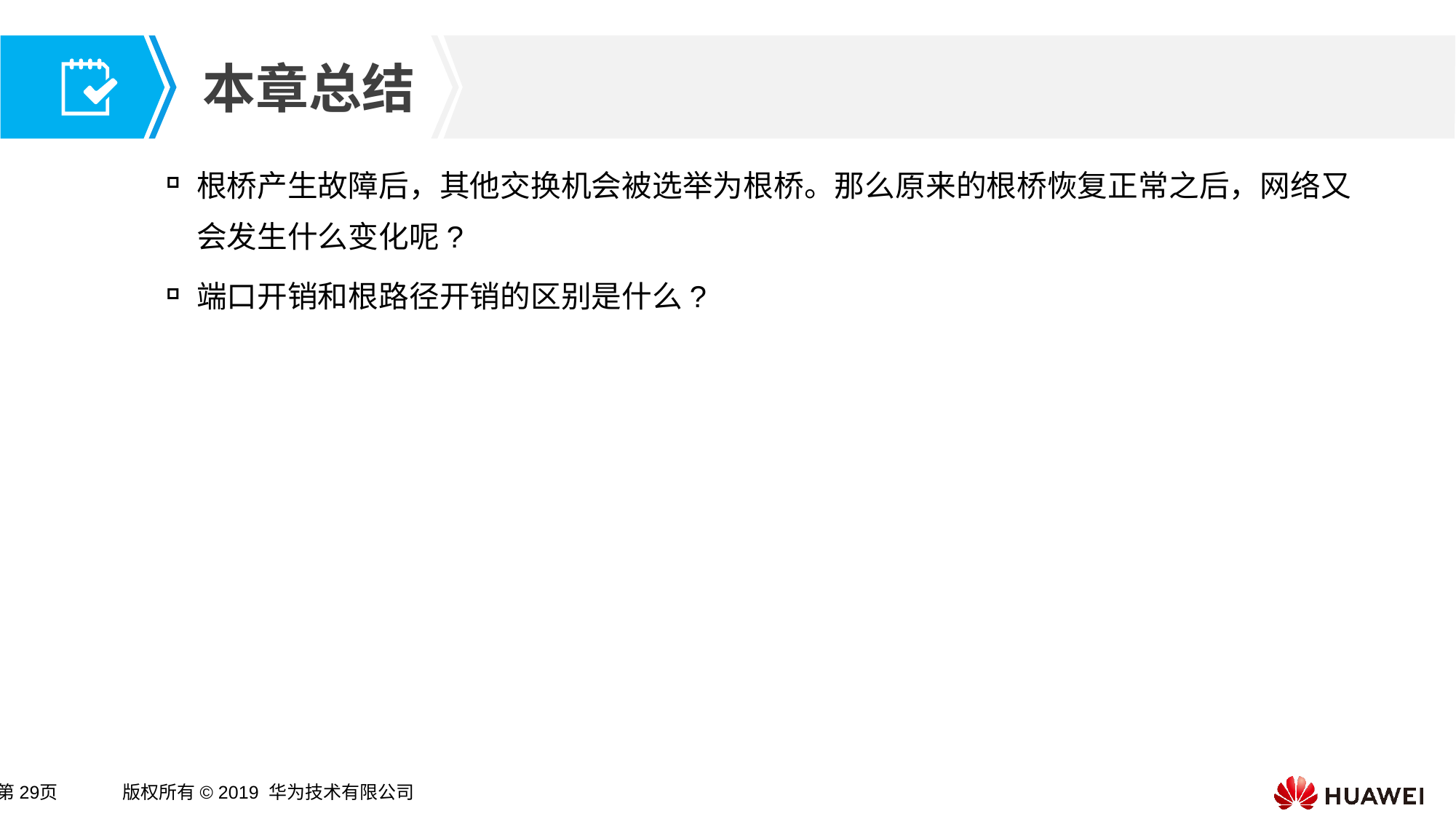

根桥产生故障后，其他交换机会被选举为根桥。那么原来的根桥恢复正常之后，网络又会发生什么变化呢?
端口开销和根路径开销的区别是什么?